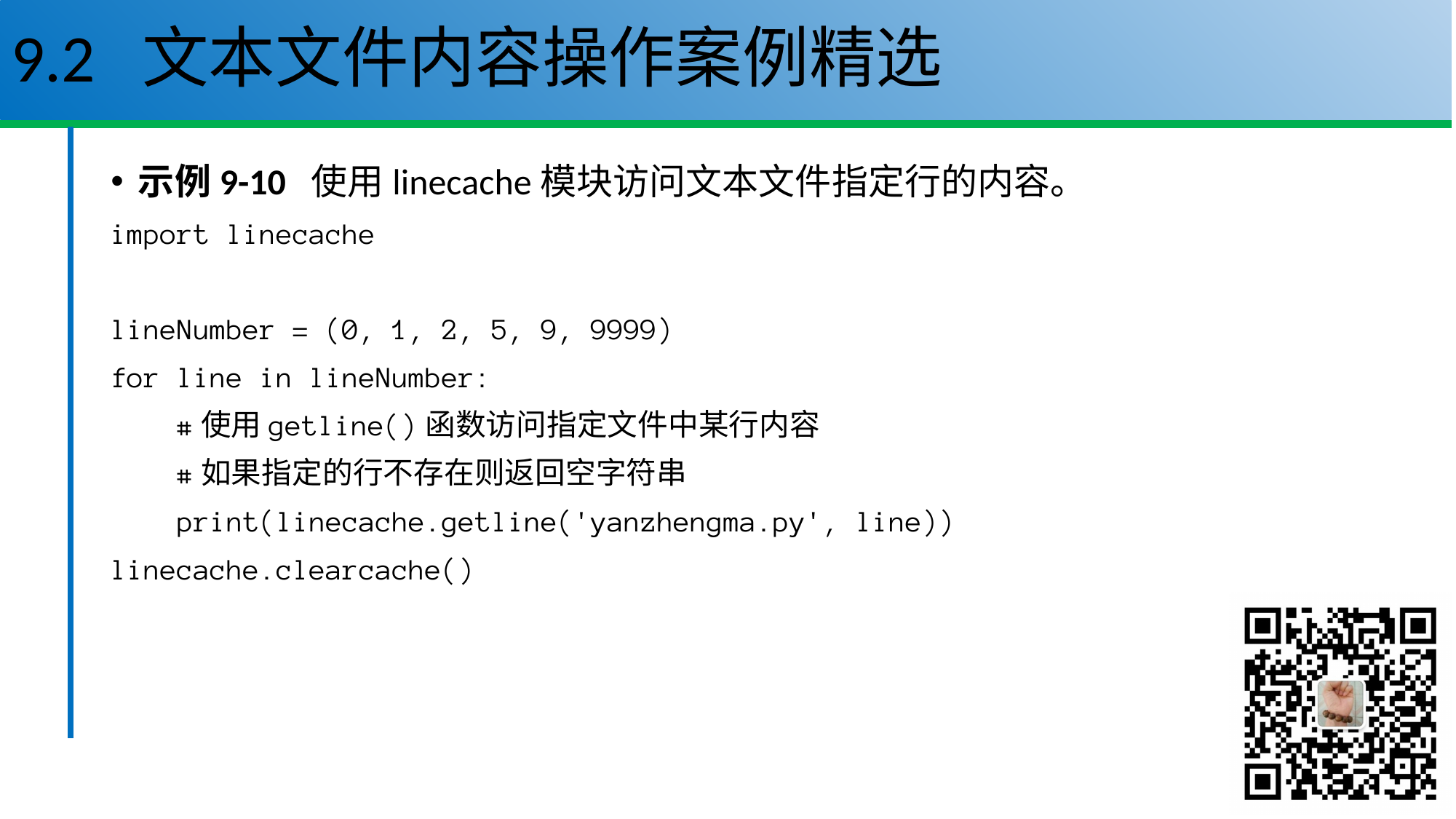

# 9.2  文本文件内容操作案例精选
示例9-10  使用linecache模块访问文本文件指定行的内容。
import linecache

lineNumber = (0, 1, 2, 5, 9, 9999)
for line in lineNumber:
    #使用getline()函数访问指定文件中某行内容
    #如果指定的行不存在则返回空字符串
    print(linecache.getline('yanzhengma.py', line))
linecache.clearcache()
20